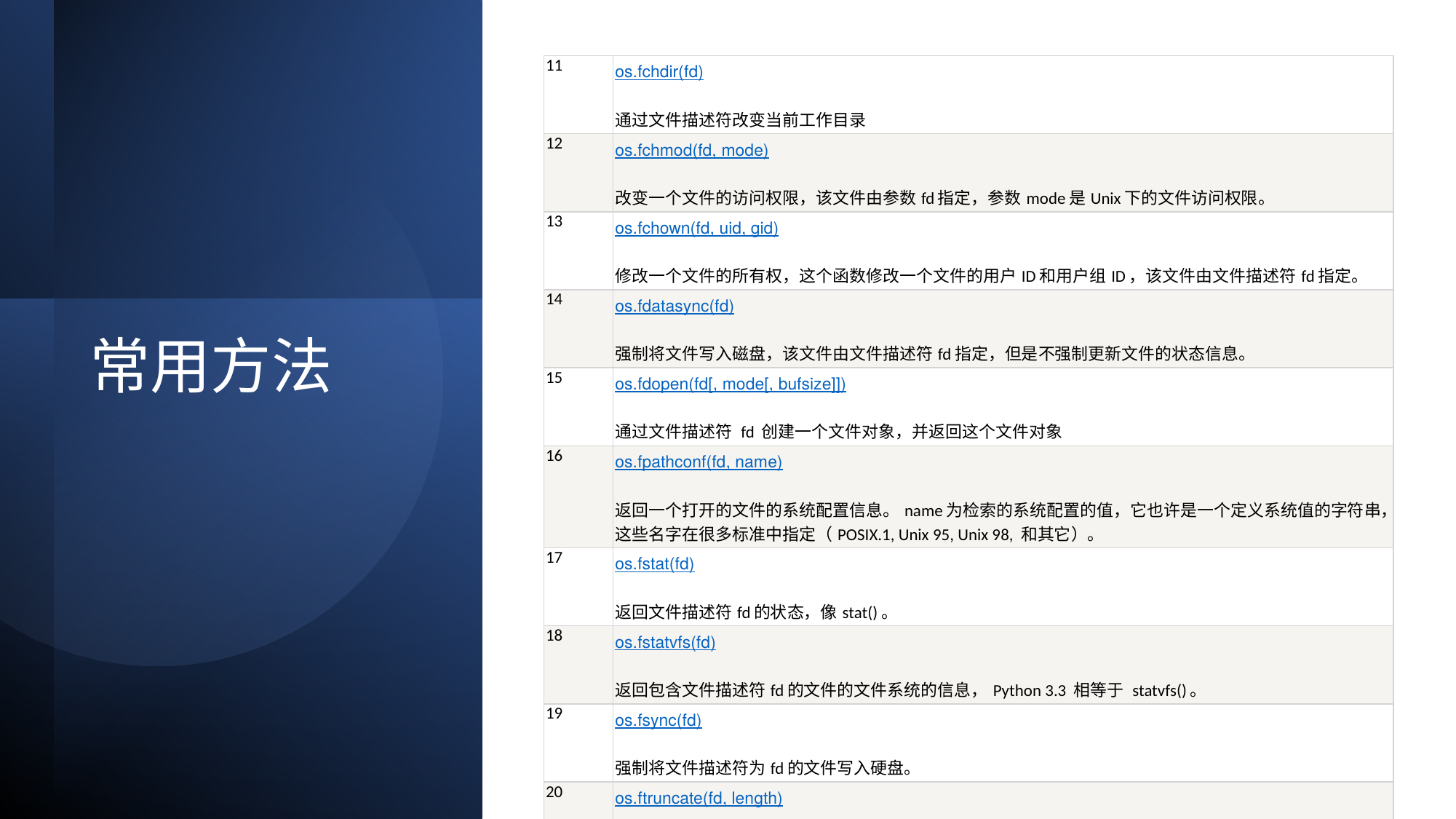

| 11 | os.fchdir(fd) 通过文件描述符改变当前工作目录 |
| --- | --- |
| 12 | os.fchmod(fd, mode) 改变一个文件的访问权限，该文件由参数fd指定，参数mode是Unix下的文件访问权限。 |
| 13 | os.fchown(fd, uid, gid) 修改一个文件的所有权，这个函数修改一个文件的用户ID和用户组ID，该文件由文件描述符fd指定。 |
| 14 | os.fdatasync(fd) 强制将文件写入磁盘，该文件由文件描述符fd指定，但是不强制更新文件的状态信息。 |
| 15 | os.fdopen(fd[, mode[, bufsize]]) 通过文件描述符 fd 创建一个文件对象，并返回这个文件对象 |
| 16 | os.fpathconf(fd, name) 返回一个打开的文件的系统配置信息。name为检索的系统配置的值，它也许是一个定义系统值的字符串，这些名字在很多标准中指定（POSIX.1, Unix 95, Unix 98, 和其它）。 |
| 17 | os.fstat(fd) 返回文件描述符fd的状态，像stat()。 |
| 18 | os.fstatvfs(fd) 返回包含文件描述符fd的文件的文件系统的信息，Python 3.3 相等于 statvfs()。 |
| 19 | os.fsync(fd) 强制将文件描述符为fd的文件写入硬盘。 |
| 20 | os.ftruncate(fd, length) 裁剪文件描述符fd对应的文件, 所以它最大不能超过文件大小。 |

# 常用方法